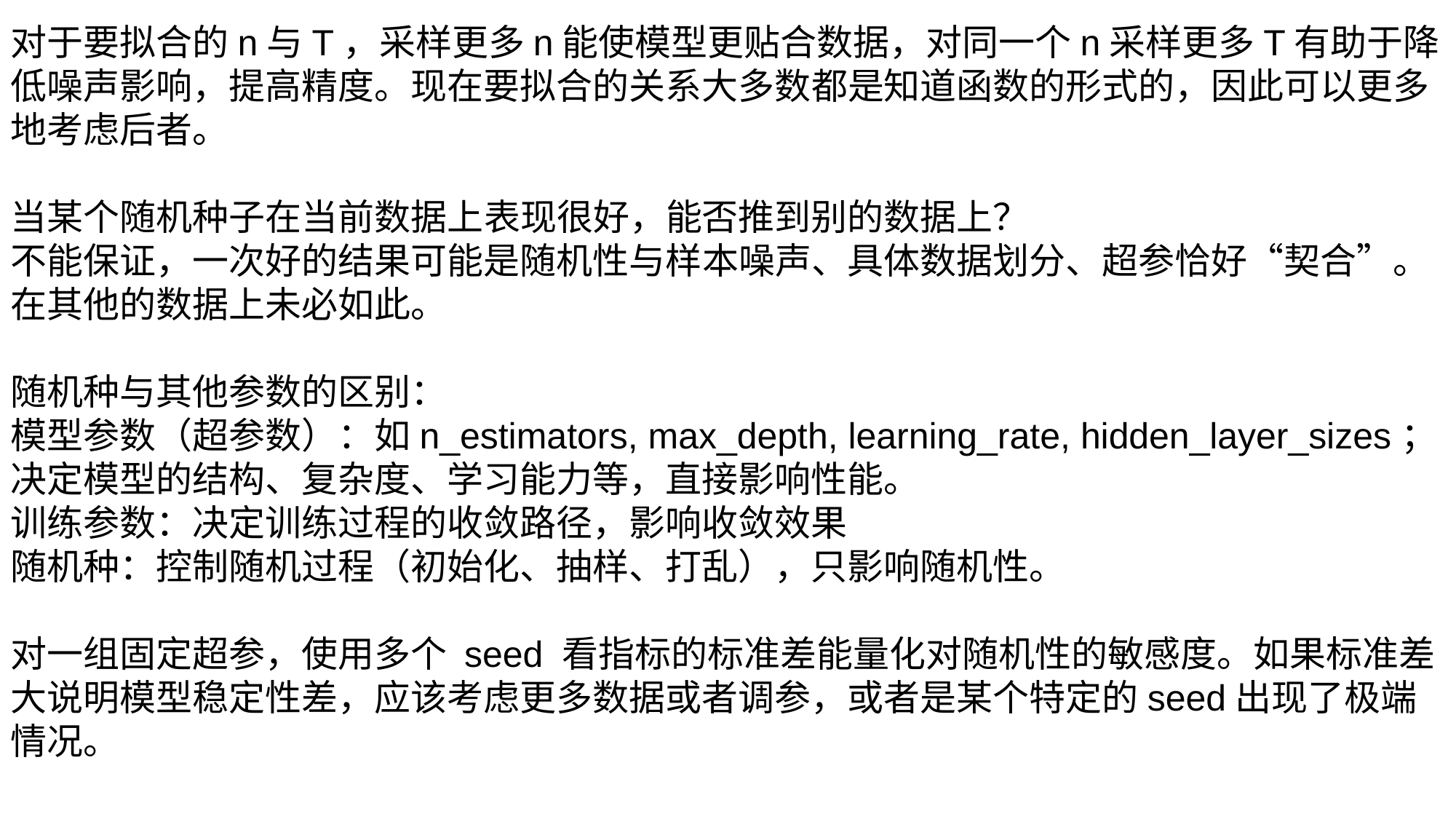

对于要拟合的n与T，采样更多n能使模型更贴合数据，对同一个n采样更多T有助于降低噪声影响，提高精度。现在要拟合的关系大多数都是知道函数的形式的，因此可以更多地考虑后者。

当某个随机种子在当前数据上表现很好，能否推到别的数据上？
不能保证，一次好的结果可能是随机性与样本噪声、具体数据划分、超参恰好“契合”。在其他的数据上未必如此。

随机种与其他参数的区别：
模型参数（超参数）：如n_estimators, max_depth, learning_rate, hidden_layer_sizes；决定模型的结构、复杂度、学习能力等，直接影响性能。
训练参数：决定训练过程的收敛路径，影响收敛效果
随机种：控制随机过程（初始化、抽样、打乱），只影响随机性。

对一组固定超参，使用多个 seed 看指标的标准差能量化对随机性的敏感度。如果标准差大说明模型稳定性差，应该考虑更多数据或者调参，或者是某个特定的seed出现了极端情况。